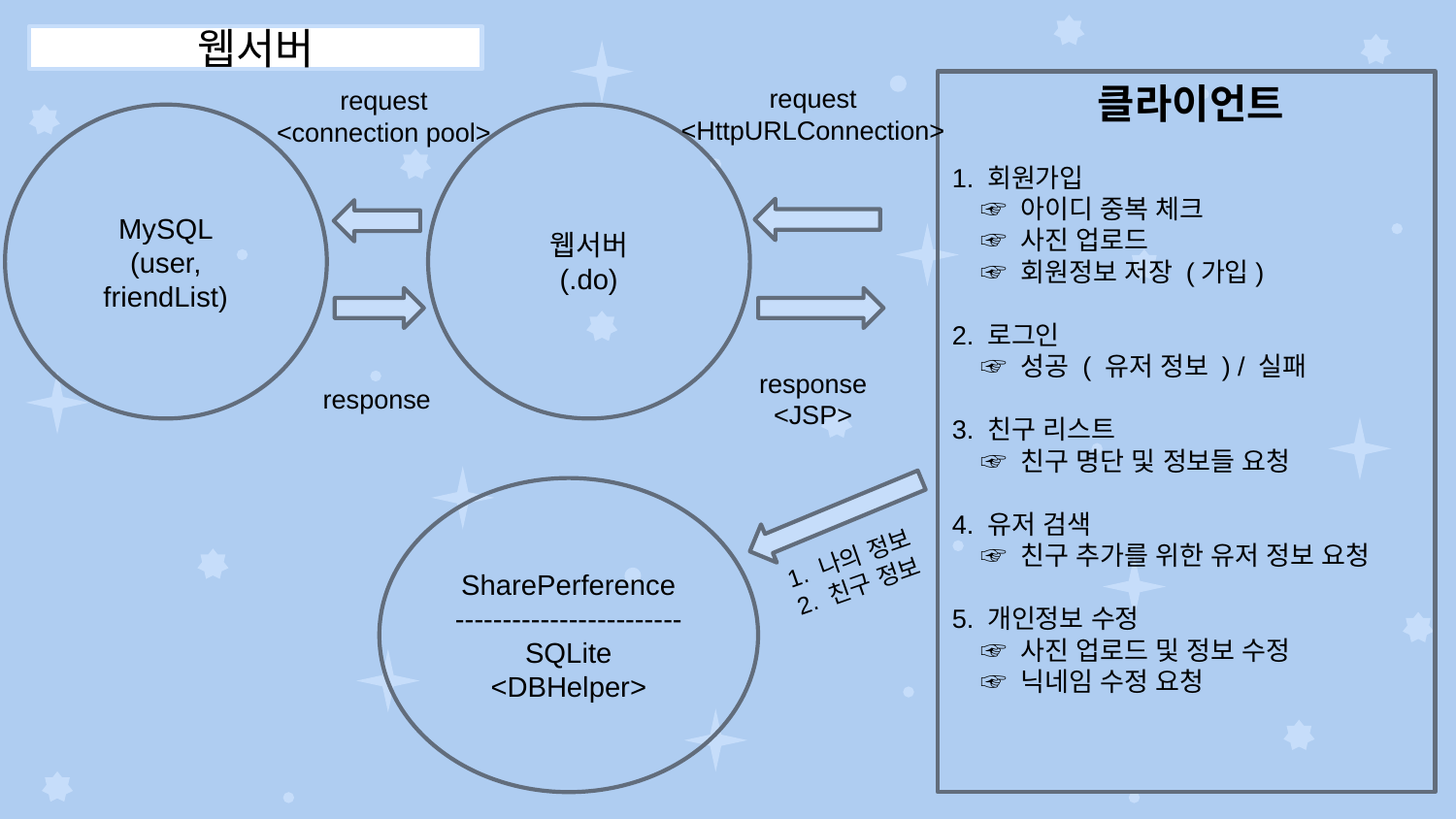

웹서버
request
<HttpURLConnection>
request
<connection pool>
	클라이언트

1. 회원가입
    ☞ 아이디 중복 체크
    ☞ 사진 업로드
    ☞ 회원정보 저장 (가입)

2. 로그인
    ☞ 성공 ( 유저 정보 ) / 실패

3. 친구 리스트
    ☞ 친구 명단 및 정보들 요청

4. 유저 검색
    ☞ 친구 추가를 위한 유저 정보 요청

5. 개인정보 수정
    ☞ 사진 업로드 및 정보 수정
    ☞ 닉네임 수정 요청
MySQL
(user, friendList)
웹서버
(.do)

response
response
<JSP>
SharePerference
------------------------
SQLite
<DBHelper>

1. 나의 정보
2. 친구 정보